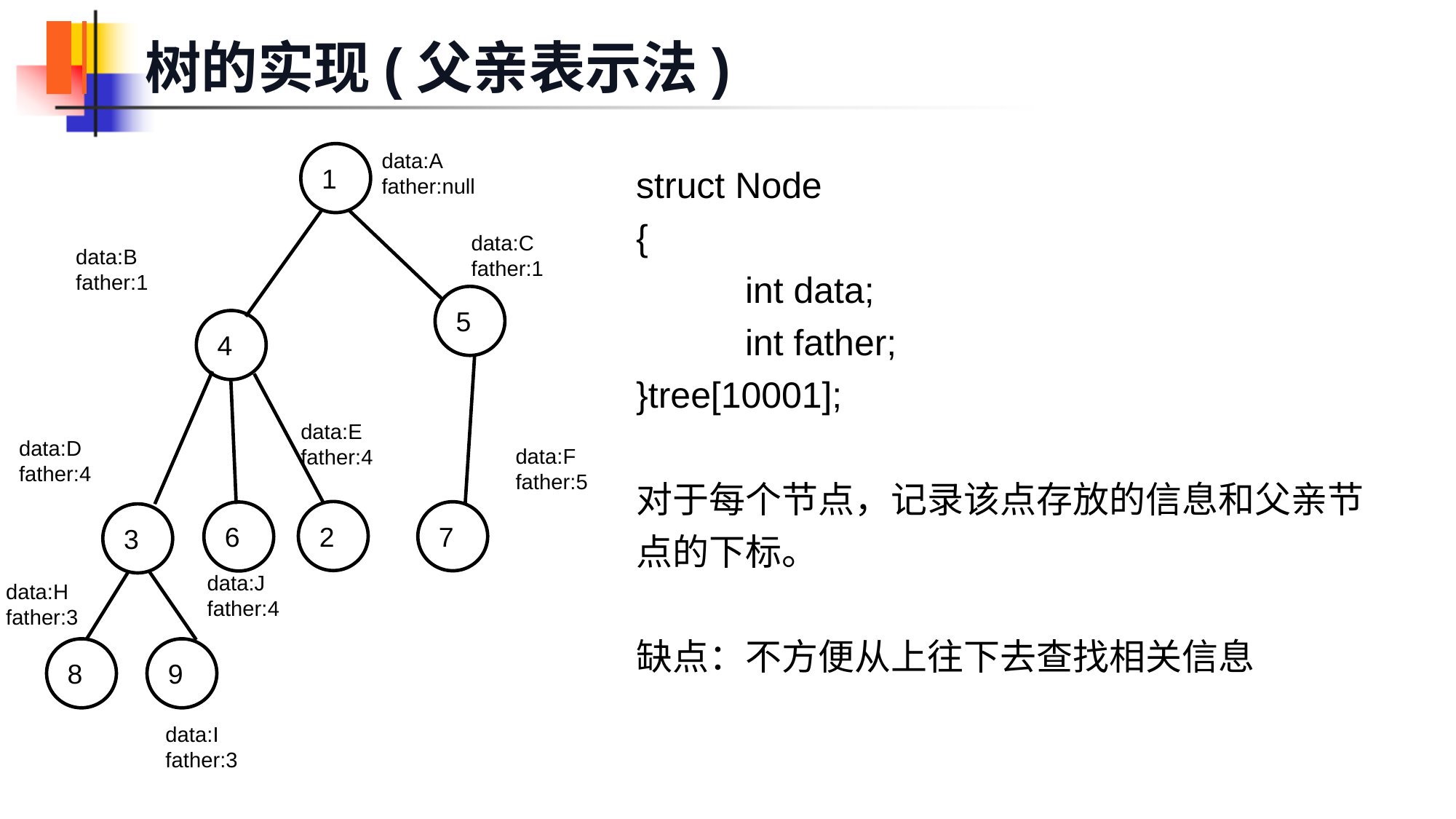

树的实现(父亲表示法)

data:A
father:null
1

5
4

2
7
3

6

struct Node
{
	int data;
	int father;
}tree[10001];

对于每个节点，记录该点存放的信息和父亲节点的下标。

缺点：不方便从上往下去查找相关信息

data:C
father:1
data:B
father:1
data:E
father:4
data:D
father:4
data:F
father:5
data:J
father:4
data:H
father:3
8
9
data:I
father:3